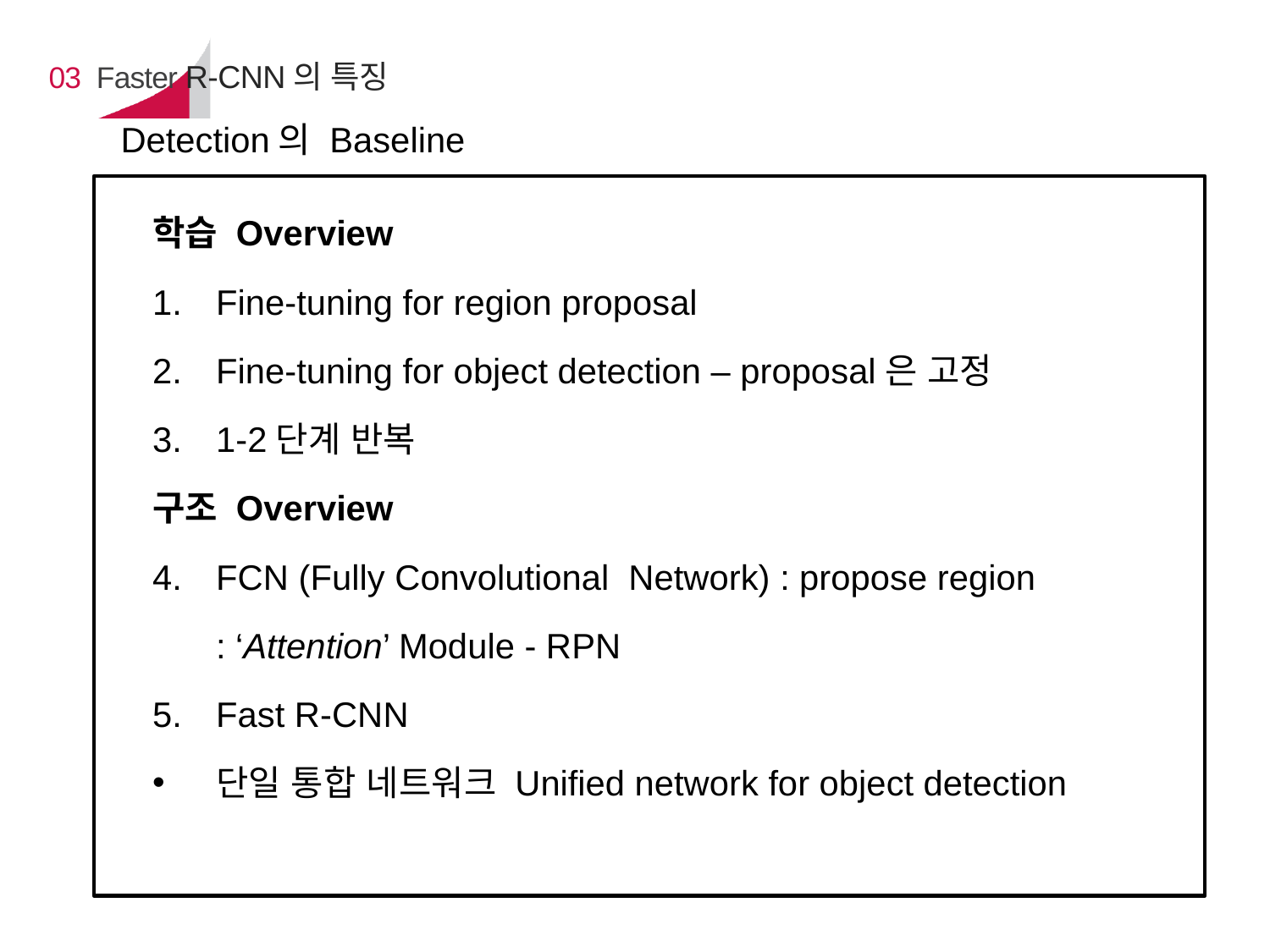

# 03  Faster R-CNN의 특징
Detection의 Baseline

학습 Overview
Fine-tuning for region proposal
Fine-tuning for object detection – proposal은 고정
1-2단계 반복
구조 Overview
FCN (Fully Convolutional  Network) : propose region
: ‘Attention’ Module - RPN
Fast R-CNN
단일 통합 네트워크 Unified network for object detection